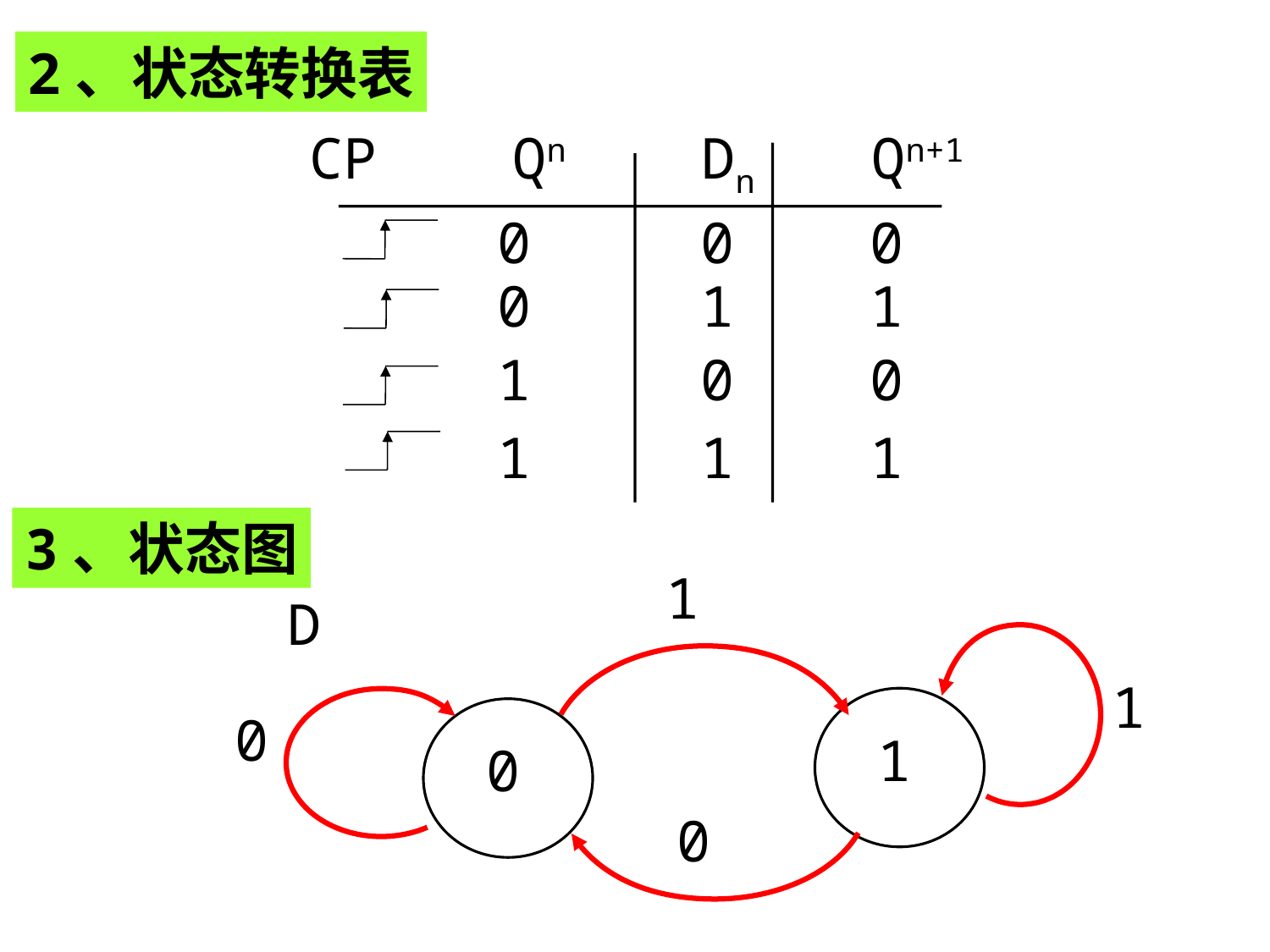

2、状态转换表
CP    Qn    Dn      Qn+1

0     0    0

0     1    1

1     0    0

1     1    1

3、状态图
1

D

0

1

1
0

0
39